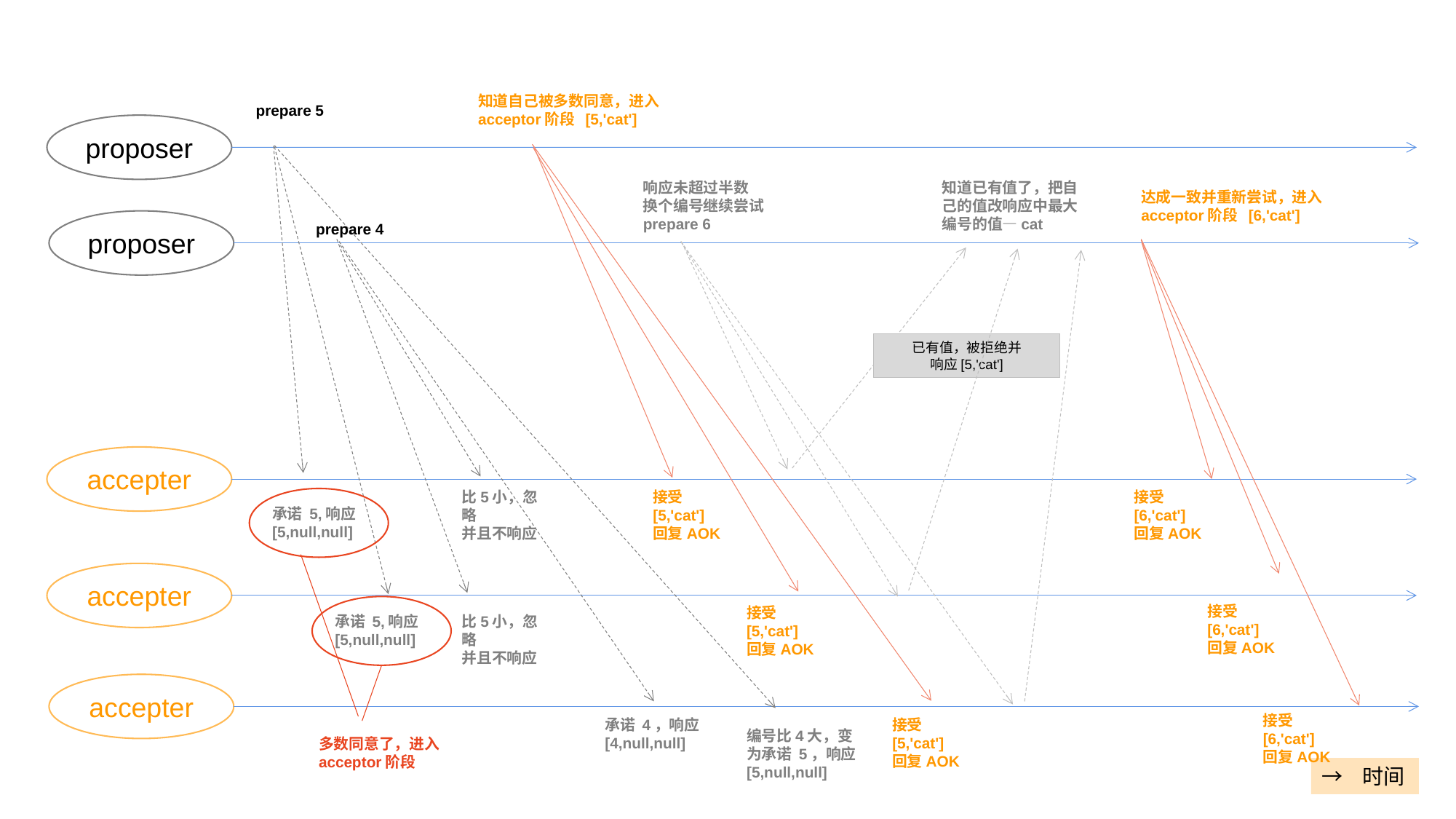

知道自己被多数同意，进入
acceptor阶段  [5,'cat']
prepare 5
proposer
响应未超过半数
换个编号继续尝试
prepare 6
知道已有值了，把自己的值改响应中最大编号的值—cat
达成一致并重新尝试，进入
acceptor阶段  [6,'cat']
proposer
prepare 4
已有值，被拒绝并
响应[5,'cat']
accepter
比5小，忽略
并且不响应
接受 [5,'cat']
回复AOK
接受 [6,'cat']
回复AOK

承诺 5,响应
[5,null,null]
accepter

接受 [6,'cat']
回复AOK
接受 [5,'cat']
回复AOK
承诺 5,响应
[5,null,null]
比5小，忽略
并且不响应
accepter
接受 [6,'cat']
回复AOK
承诺 4，响应 [4,null,null]
接受 [5,'cat']
回复AOK
编号比4大，变为承诺 5，响应
[5,null,null]
多数同意了，进入acceptor阶段
→   时间